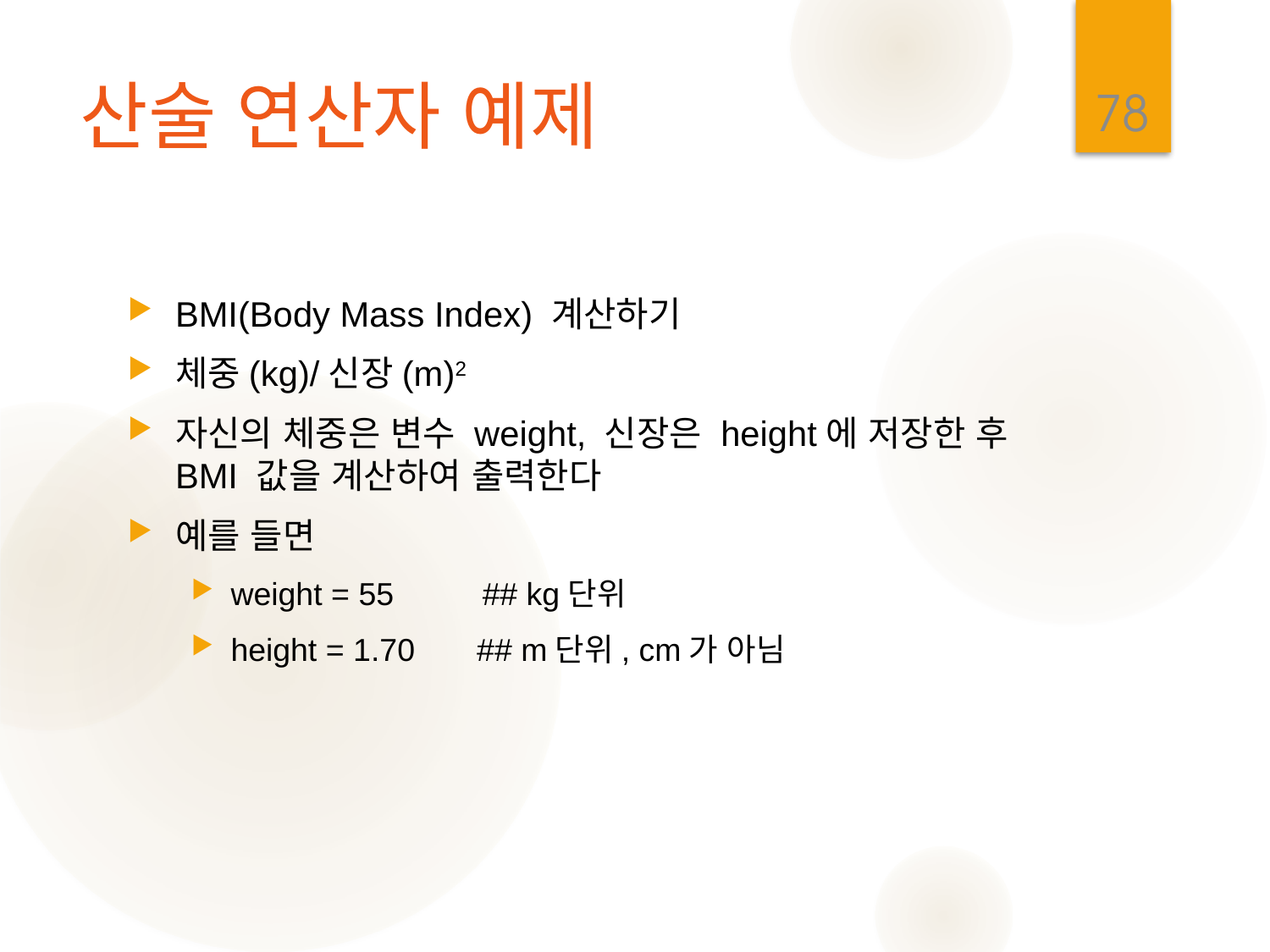

78
# 산술 연산자 예제
BMI(Body Mass Index) 계산하기
체중(kg)/신장(m)2
자신의 체중은 변수 weight, 신장은 height에 저장한 후 BMI 값을 계산하여 출력한다
예를 들면
weight = 55          ## kg단위
height = 1.70       ## m단위, cm가 아님